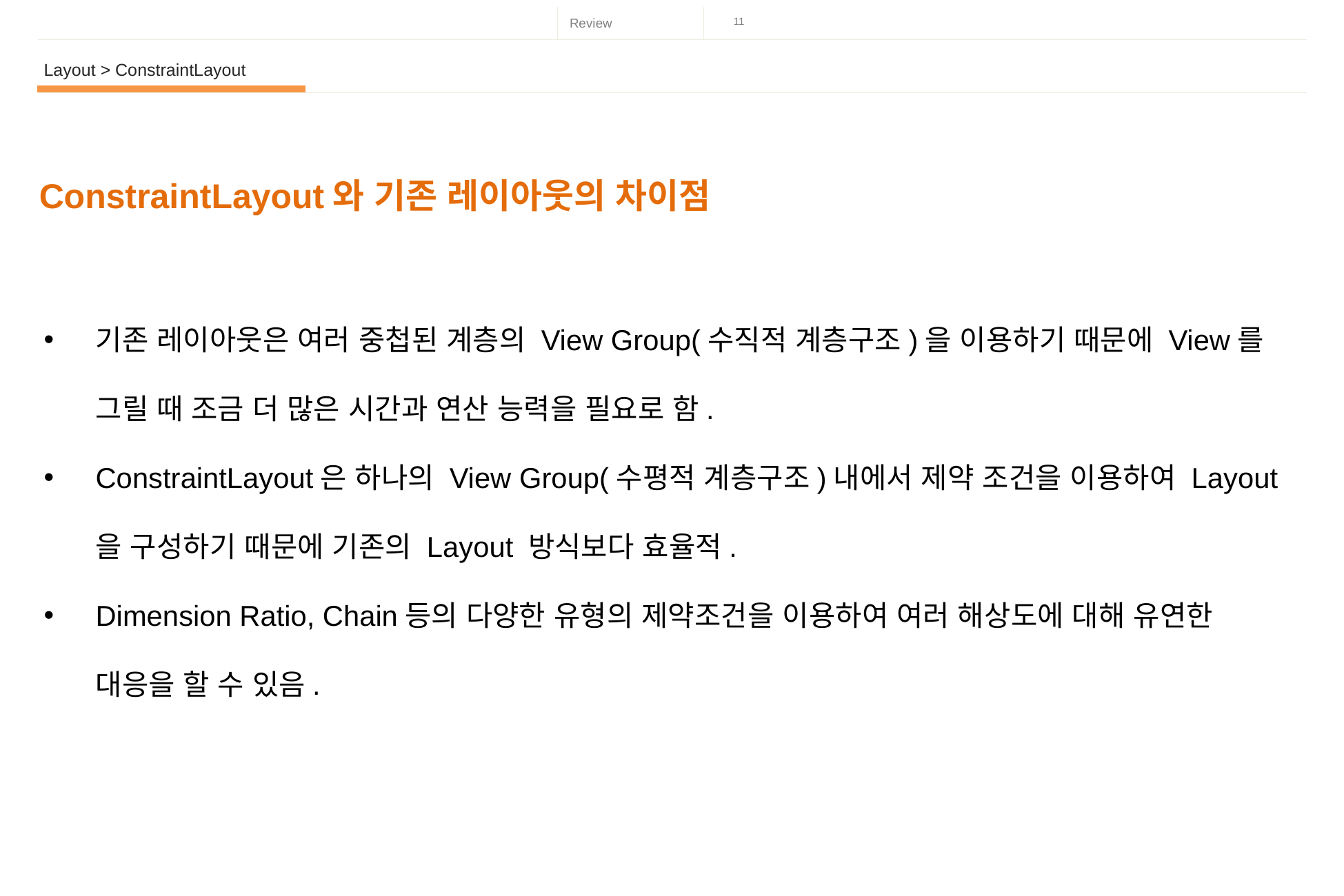

Layout > ConstraintLayout
ConstraintLayout와 기존 레이아웃의 차이점
기존 레이아웃은 여러 중첩된 계층의 View Group(수직적 계층구조)을 이용하기 때문에 View를 그릴 때 조금 더 많은 시간과 연산 능력을 필요로 함.
ConstraintLayout은 하나의 View Group(수평적 계층구조)내에서 제약 조건을 이용하여 Layout을 구성하기 때문에 기존의 Layout 방식보다 효율적.
Dimension Ratio, Chain등의 다양한 유형의 제약조건을 이용하여 여러 해상도에 대해 유연한 대응을 할 수 있음.